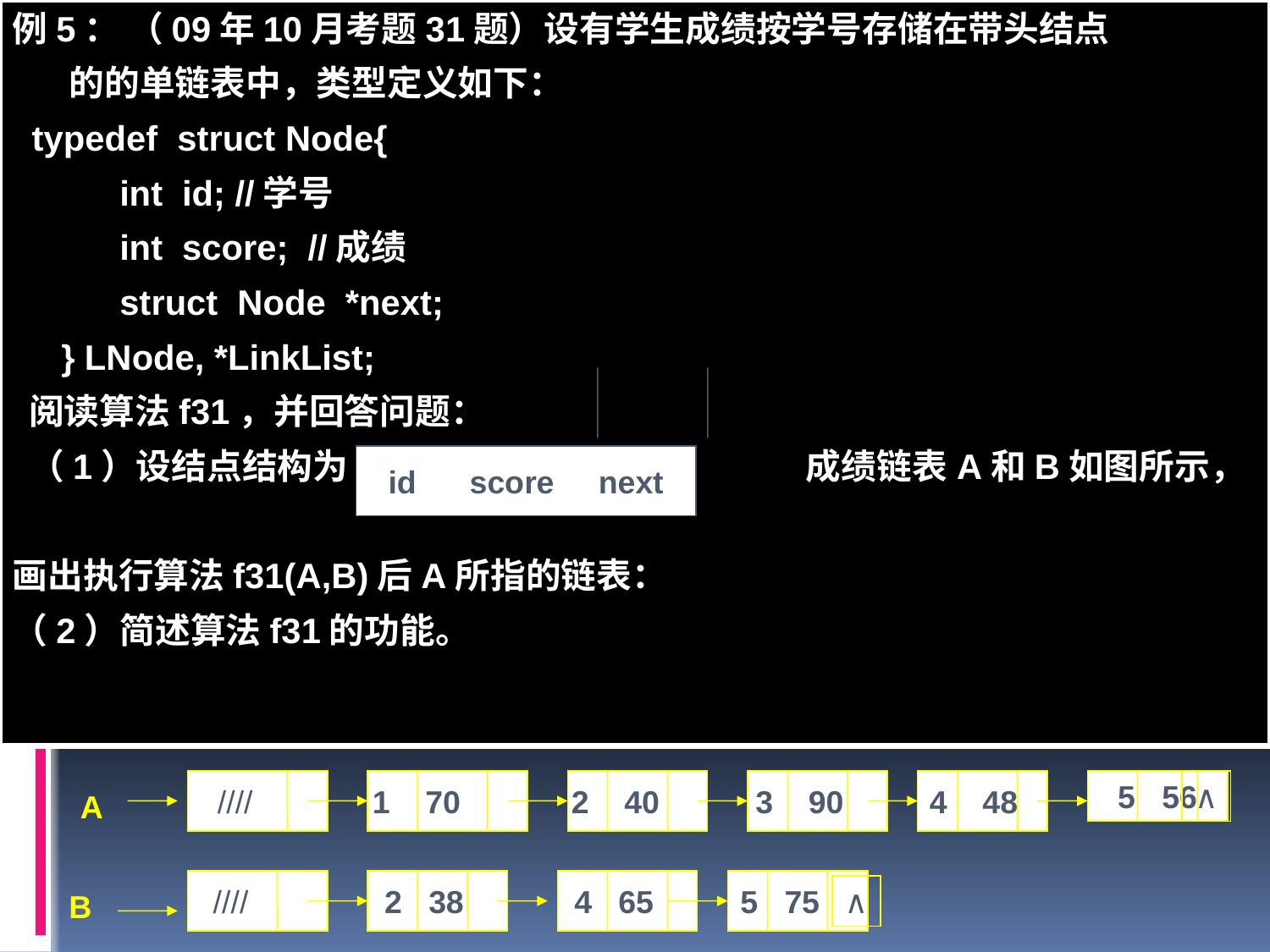

例5： （09年10月考题31题）设有学生成绩按学号存储在带头结点
      的的单链表中，类型定义如下：
  typedef  struct Node{
           int  id; //学号
           int  score;  //成绩
           struct  Node  *next;
     } LNode, *LinkList;
 阅读算法f31，并回答问题：
 （1）设结点结构为                                                         成绩链表A和B如图所示，

画出执行算法f31(A,B)后A所指的链表：
（2）简述算法f31的功能。

id      score     next
 ////

1    70

  2    40

   3    90

     4    48

      5   56

∧

A

////

   2   38

   4   65

  5   75

∧
B